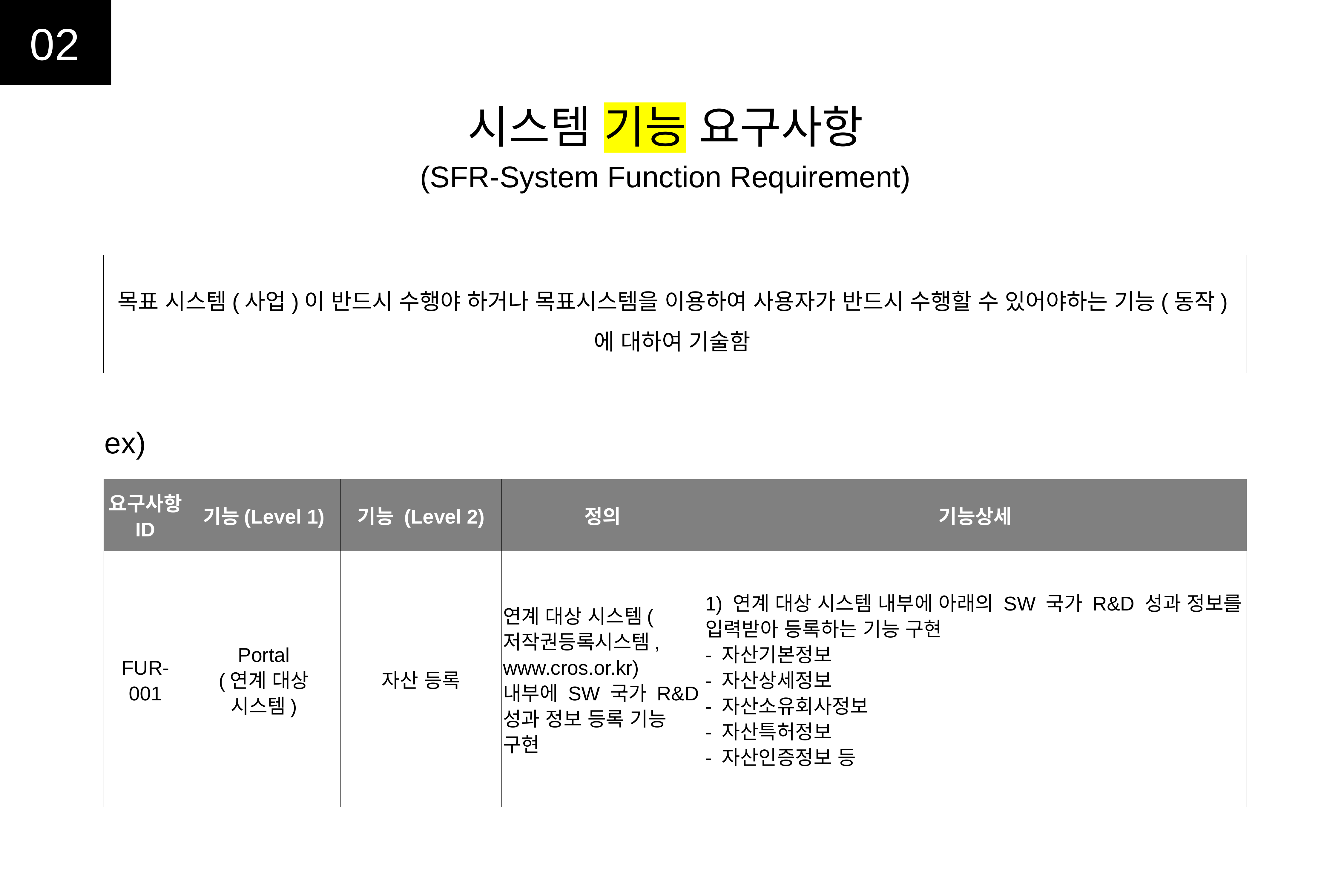

02
시스템 기능 요구사항
(SFR-System Function Requirement)

목표 시스템(사업)이 반드시 수행야 하거나 목표시스템을 이용하여 사용자가 반드시 수행할 수 있어야하는 기능(동작)에 대하여 기술함
ex)
| 요구사항 ID | 기능(Level 1) | 기능 (Level 2) | 정의 | 기능상세 |
| --- | --- | --- | --- | --- |
| FUR-001 | Portal (연계 대상 시스템) | 자산 등록 | 연계 대상 시스템(저작권등록시스템, www.cros.or.kr) 내부에 SW 국가 R&D 성과 정보 등록 기능 구현 | 1) 연계 대상 시스템 내부에 아래의 SW 국가 R&D 성과 정보를 입력받아 등록하는 기능 구현 - 자산기본정보 - 자산상세정보 - 자산소유회사정보 - 자산특허정보 - 자산인증정보 등 |